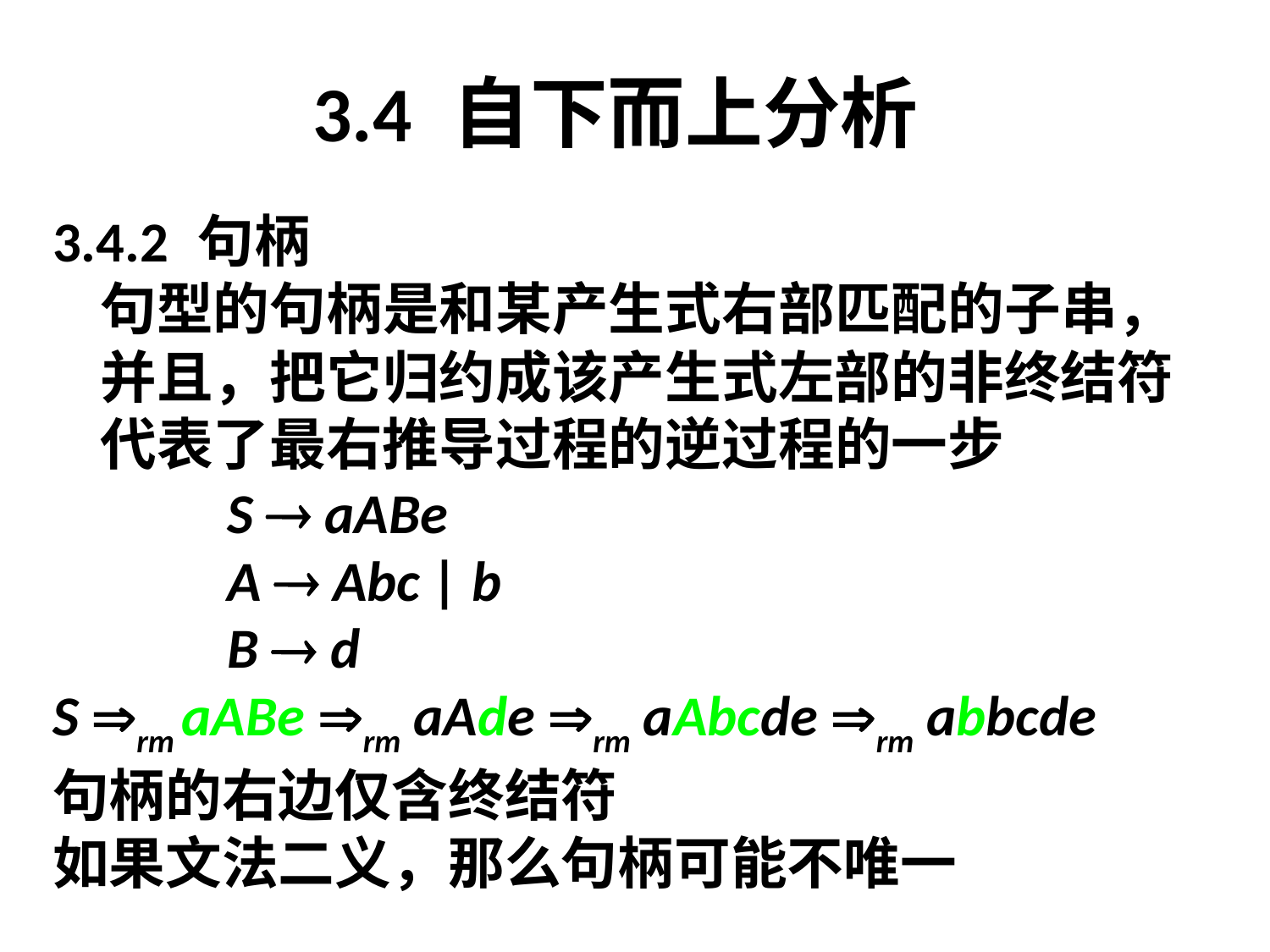

# 3.4 自下而上分析
3.4.2 句柄
	句型的句柄是和某产生式右部匹配的子串，并且，把它归约成该产生式左部的非终结符代表了最右推导过程的逆过程的一步
		S → aABe
		A → Abc | b
		B → d
S ⇒rm aABe ⇒rm aAde ⇒rm aAbcde ⇒rm abbcde
句柄的右边仅含终结符
如果文法二义，那么句柄可能不唯一